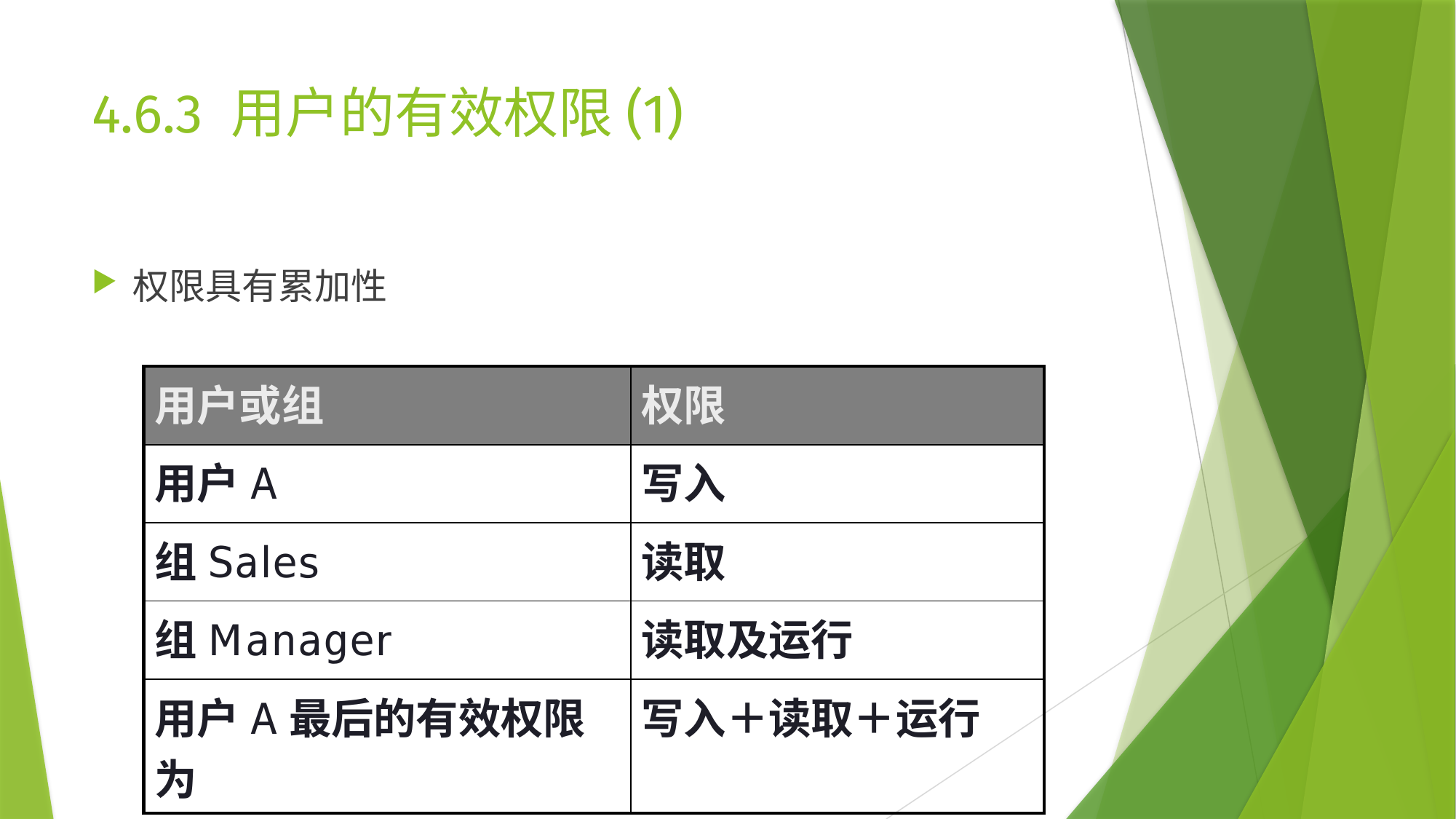

# 4.6.3 用户的有效权限(1)
权限具有累加性

| 用户或组 | 权限 |
| --- | --- |
| 用户A | 写入 |
| 组Sales | 读取 |
| 组Manager | 读取及运行 |
| 用户A最后的有效权限为 | 写入＋读取＋运行 |